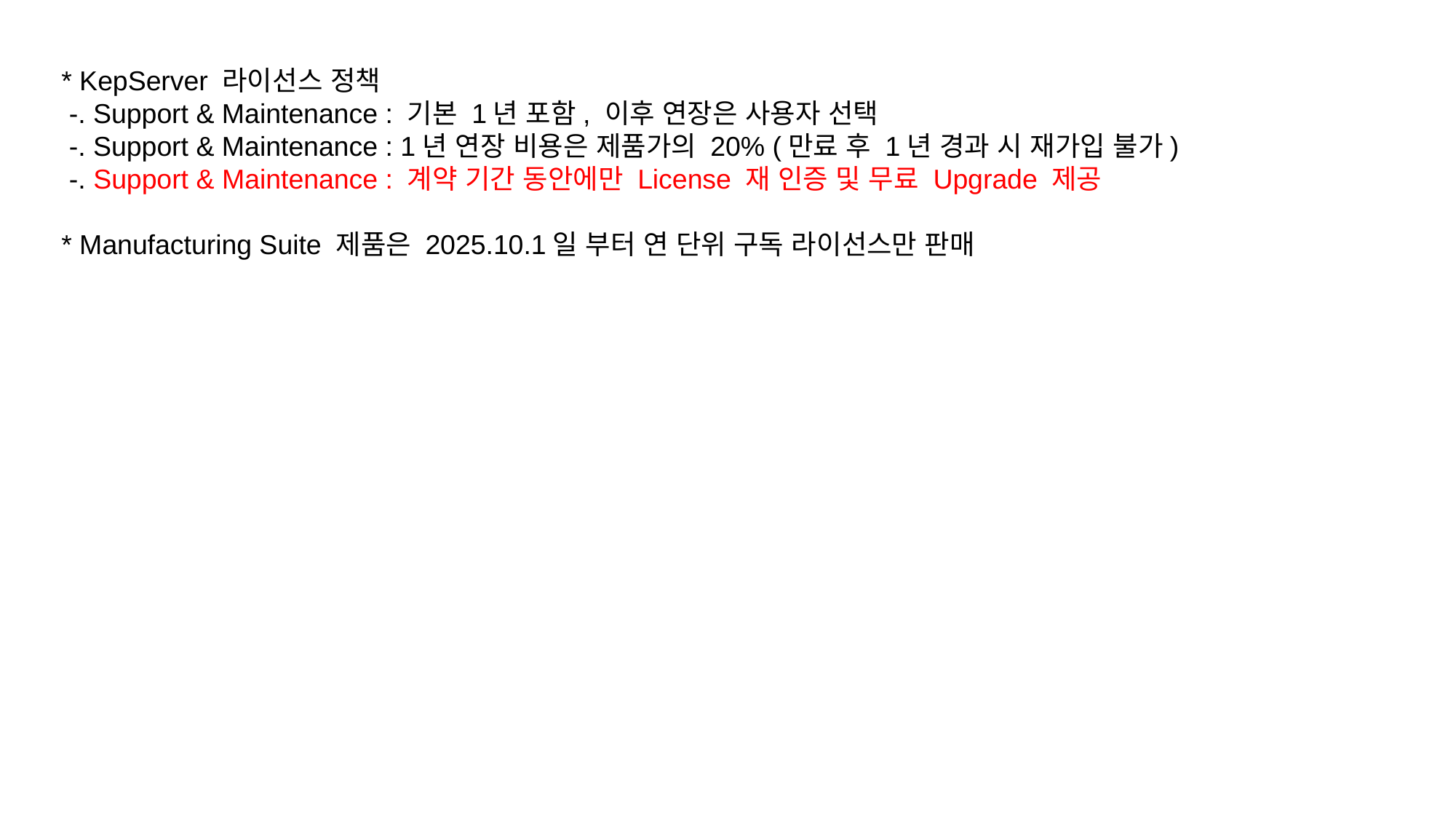

* KepServer 라이선스 정책
 -. Support & Maintenance : 기본 1년 포함, 이후 연장은 사용자 선택
 -. Support & Maintenance : 1년 연장 비용은 제품가의 20% (만료 후 1년 경과 시 재가입 불가)
 -. Support & Maintenance : 계약 기간 동안에만 License 재 인증 및 무료 Upgrade 제공

* Manufacturing Suite 제품은 2025.10.1일 부터 연 단위 구독 라이선스만 판매